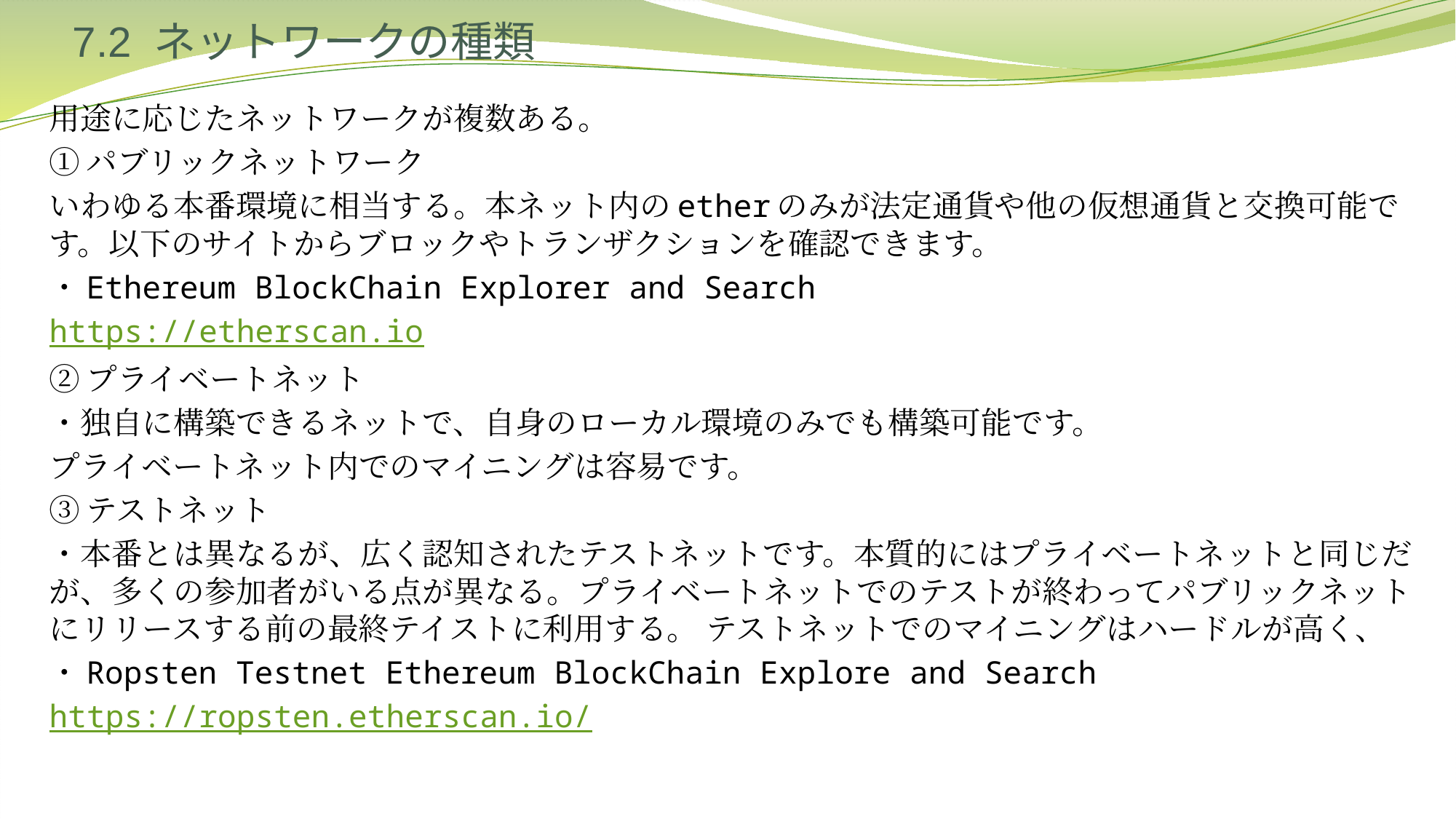

# 7.2 ネットワークの種類
用途に応じたネットワークが複数ある。
①パブリックネットワーク
いわゆる本番環境に相当する。本ネット内のetherのみが法定通貨や他の仮想通貨と交換可能です。以下のサイトからブロックやトランザクションを確認できます。
・Ethereum BlockChain Explorer and Search
https://etherscan.io
②プライベートネット
・独自に構築できるネットで、自身のローカル環境のみでも構築可能です。
プライベートネット内でのマイニングは容易です。
③テストネット
・本番とは異なるが、広く認知されたテストネットです。本質的にはプライベートネットと同じだが、多くの参加者がいる点が異なる。プライベートネットでのテストが終わってパブリックネットにリリースする前の最終テイストに利用する。 テストネットでのマイニングはハードルが高く、
・Ropsten Testnet Ethereum BlockChain Explore and Search
https://ropsten.etherscan.io/